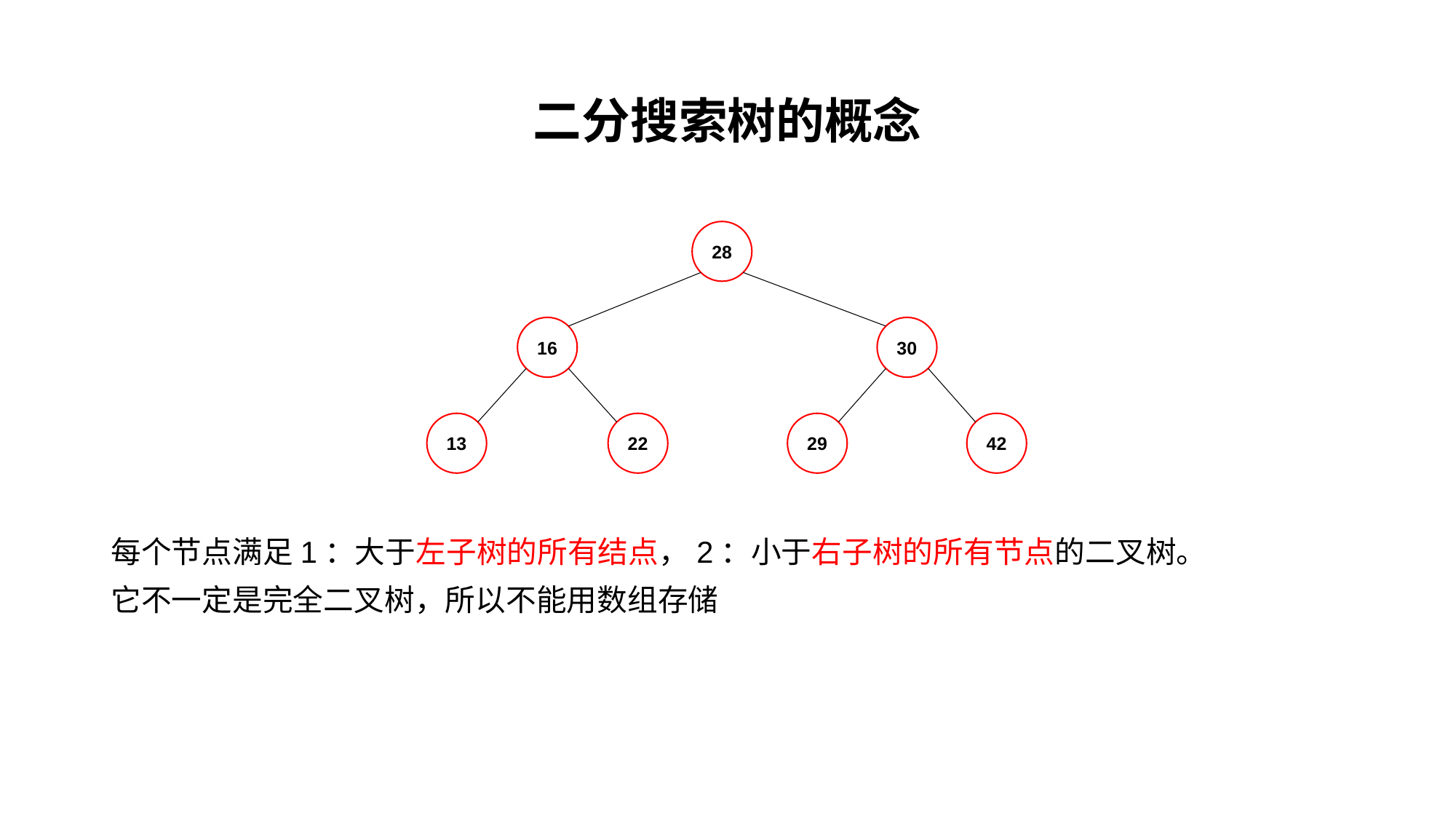

# 二分搜索树的概念

每个节点满足1：大于左子树的所有结点，2：小于右子树的所有节点的二叉树。
它不一定是完全二叉树，所以不能用数组存储

28
16
30
13
22
29
42